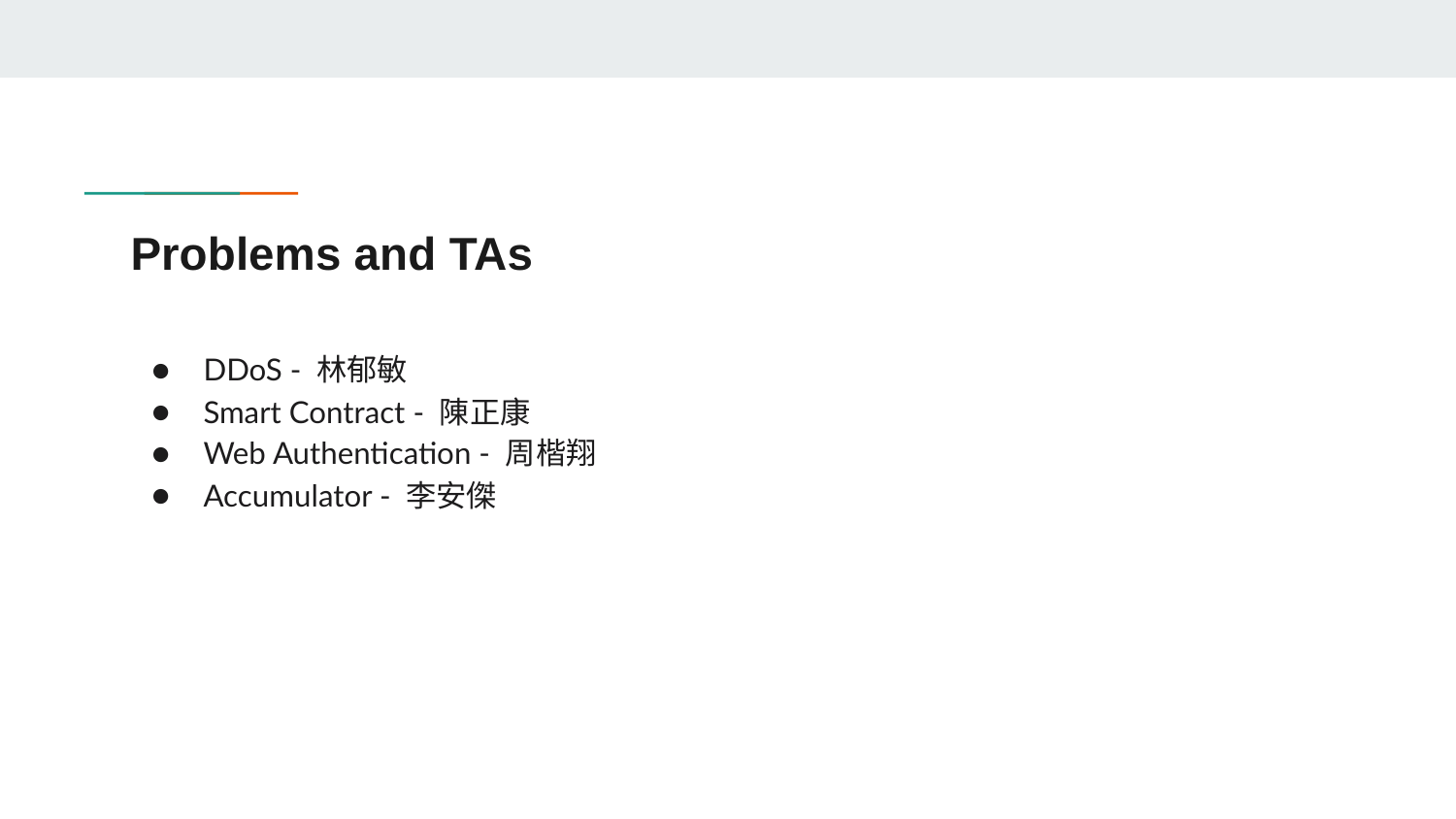

# Problems and TAs
DDoS - 林郁敏
Smart Contract - 陳正康
Web Authentication - 周楷翔
Accumulator - 李安傑